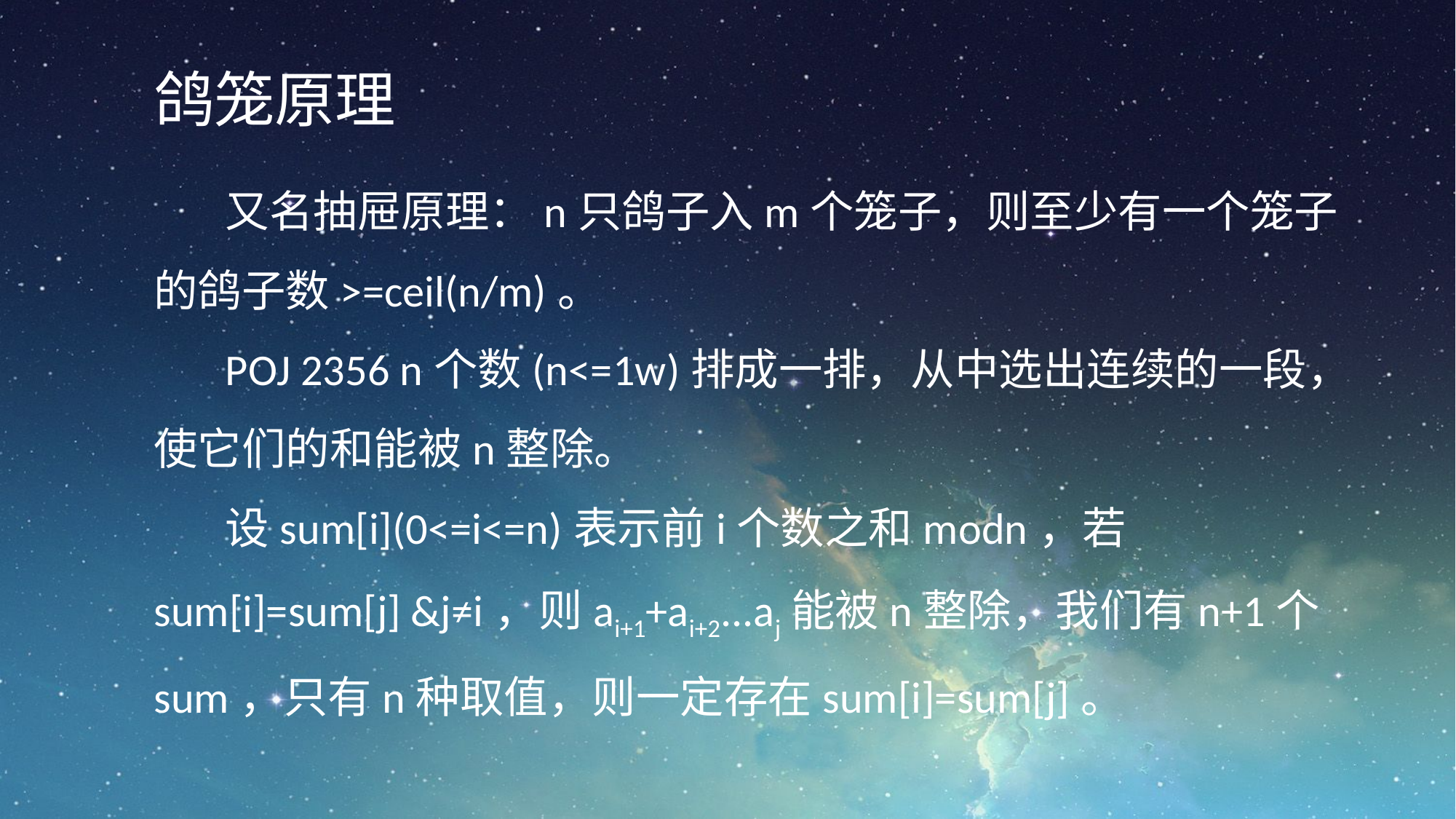

鸽笼原理
又名抽屉原理：n只鸽子入m个笼子，则至少有一个笼子的鸽子数>=ceil(n/m)。
POJ 2356 n个数(n<=1w)排成一排，从中选出连续的一段，使它们的和能被n整除。
设sum[i](0<=i<=n)表示前i个数之和modn，若sum[i]=sum[j] &j≠i，则ai+1+ai+2...aj能被n整除，我们有n+1个sum，只有n种取值，则一定存在sum[i]=sum[j]。